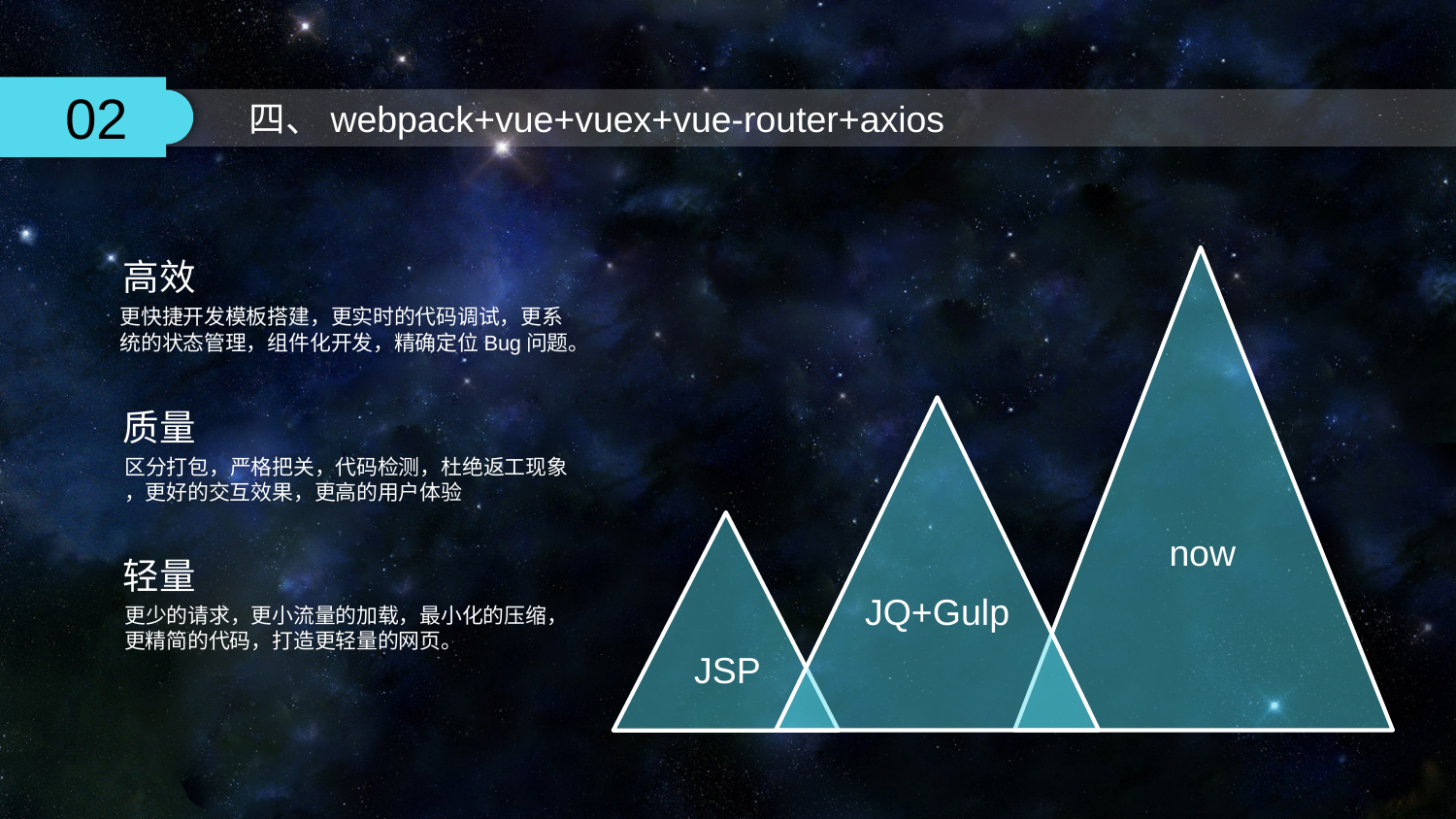

高效
更快捷开发模板搭建，更实时的代码调试，更系
统的状态管理，组件化开发，精确定位Bug问题。
质量

JQ+Gulp
区分打包，严格把关，代码检测，杜绝返工现象
，更好的交互效果，更高的用户体验

JSP
now
轻量
更少的请求，更小流量的加载，最小化的压缩，
更精简的代码，打造更轻量的网页。